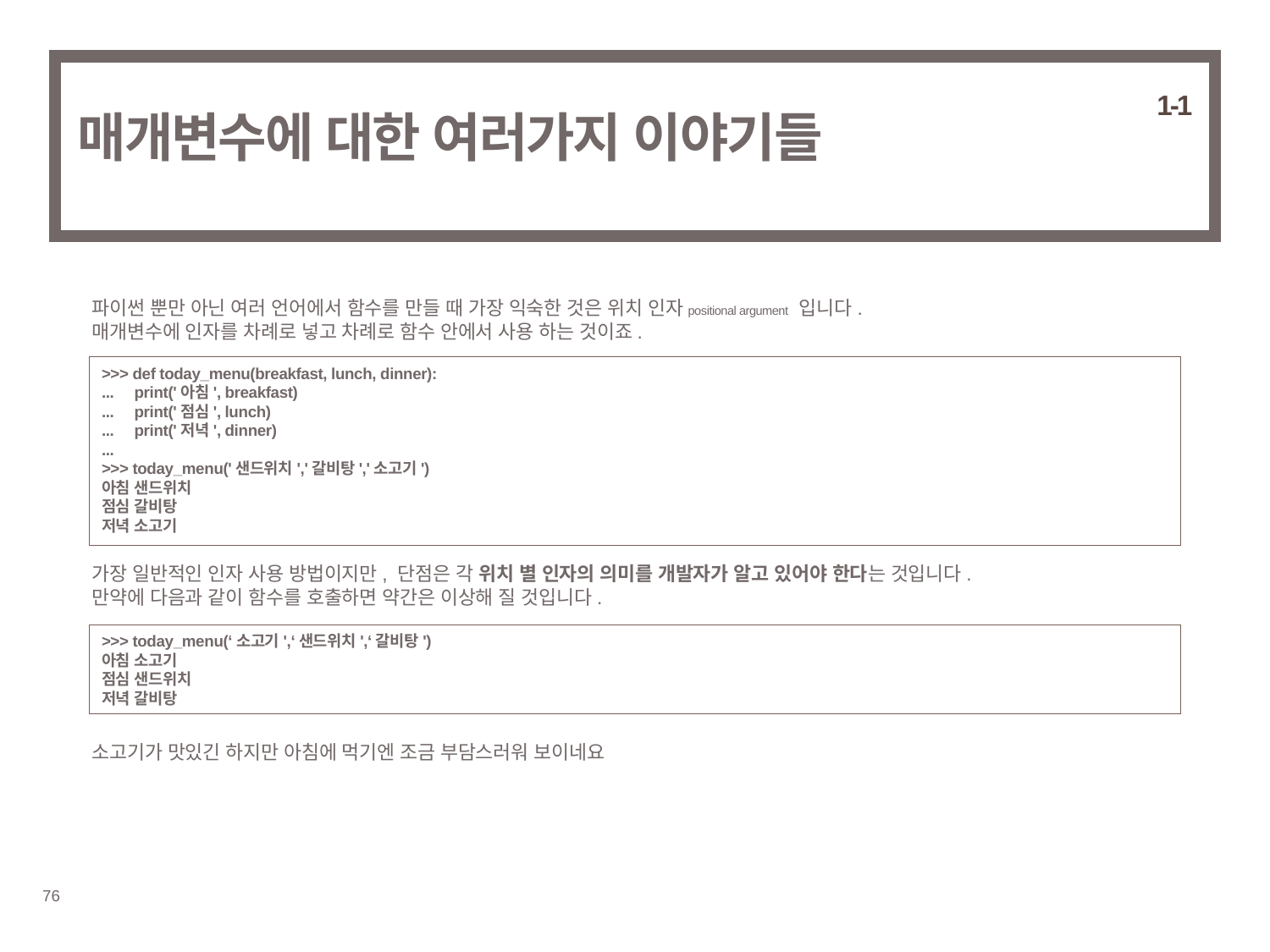

1-1

# 매개변수에 대한 여러가지 이야기들
파이썬 뿐만 아닌 여러 언어에서 함수를 만들 때 가장 익숙한 것은 위치 인자positional argument 입니다.
매개변수에 인자를 차례로 넣고 차례로 함수 안에서 사용 하는 것이죠.
>>> def today_menu(breakfast, lunch, dinner):
...     print('아침', breakfast)
...     print('점심', lunch)
...     print('저녁', dinner)
...
>>> today_menu('샌드위치','갈비탕','소고기')
아침 샌드위치
점심 갈비탕
저녁 소고기
가장 일반적인 인자 사용 방법이지만, 단점은 각 위치 별 인자의 의미를 개발자가 알고 있어야 한다는 것입니다.
만약에 다음과 같이 함수를 호출하면 약간은 이상해 질 것입니다.
>>> today_menu(‘소고기',‘샌드위치',‘갈비탕')
아침 소고기
점심 샌드위치
저녁 갈비탕
소고기가 맛있긴 하지만 아침에 먹기엔 조금 부담스러워 보이네요